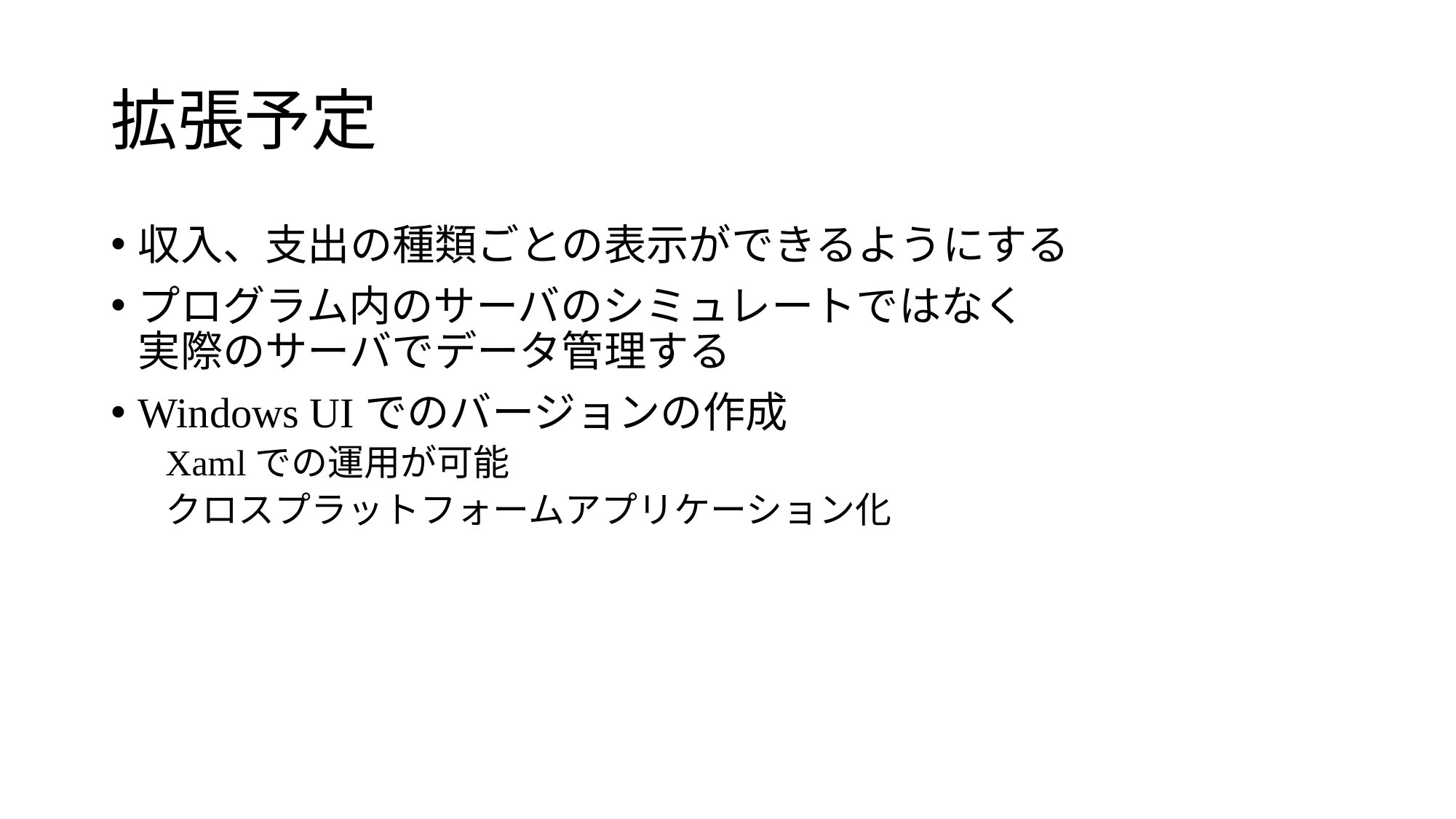

# 拡張予定
収入、支出の種類ごとの表示ができるようにする
プログラム内のサーバのシミュレートではなく
実際のサーバでデータ管理する
Windows UIでのバージョンの作成
Xamlでの運用が可能
クロスプラットフォームアプリケーション化